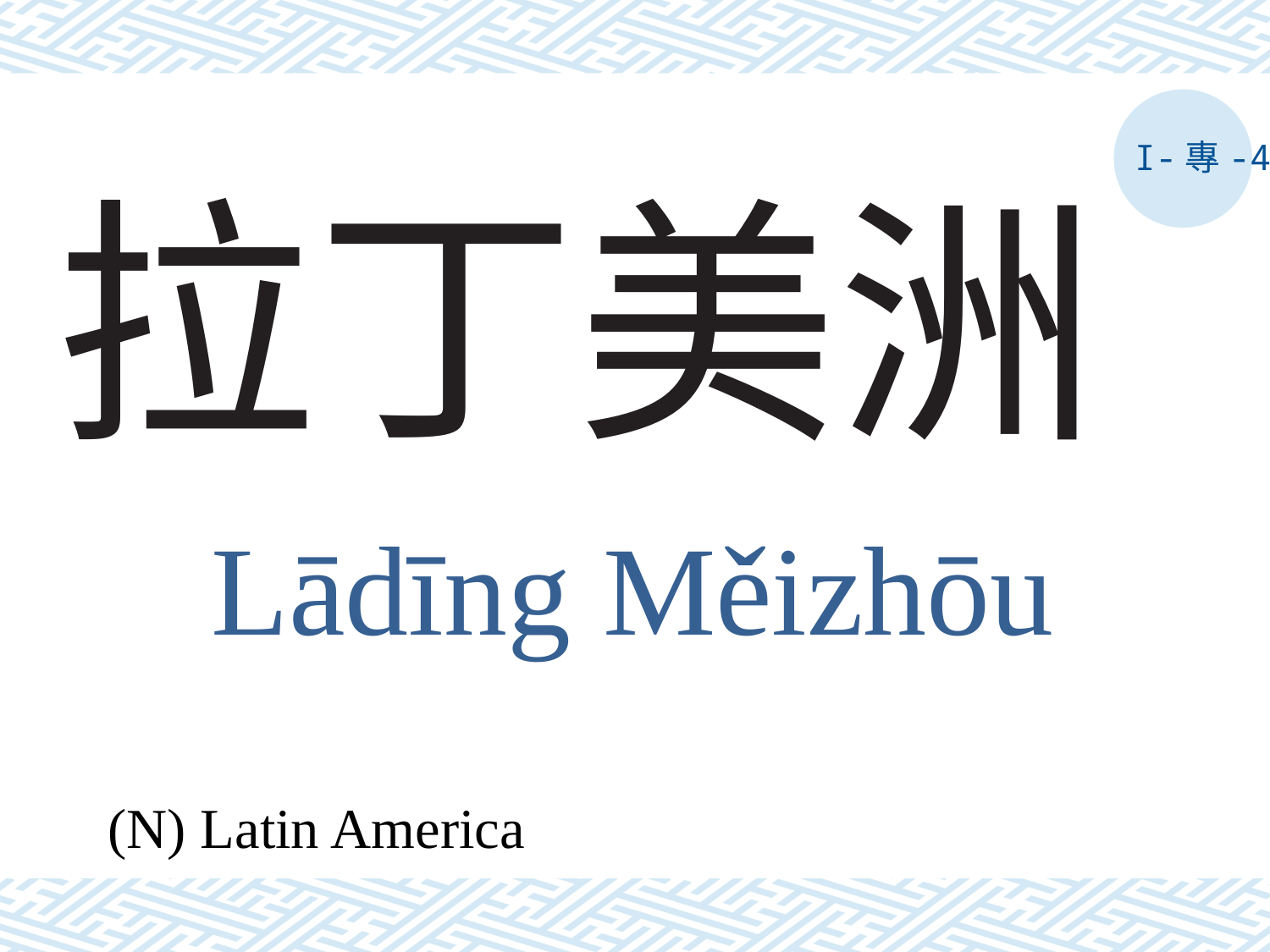

I-專-4

# 拉丁美洲
Lādīng Měizhōu
(N) Latin America